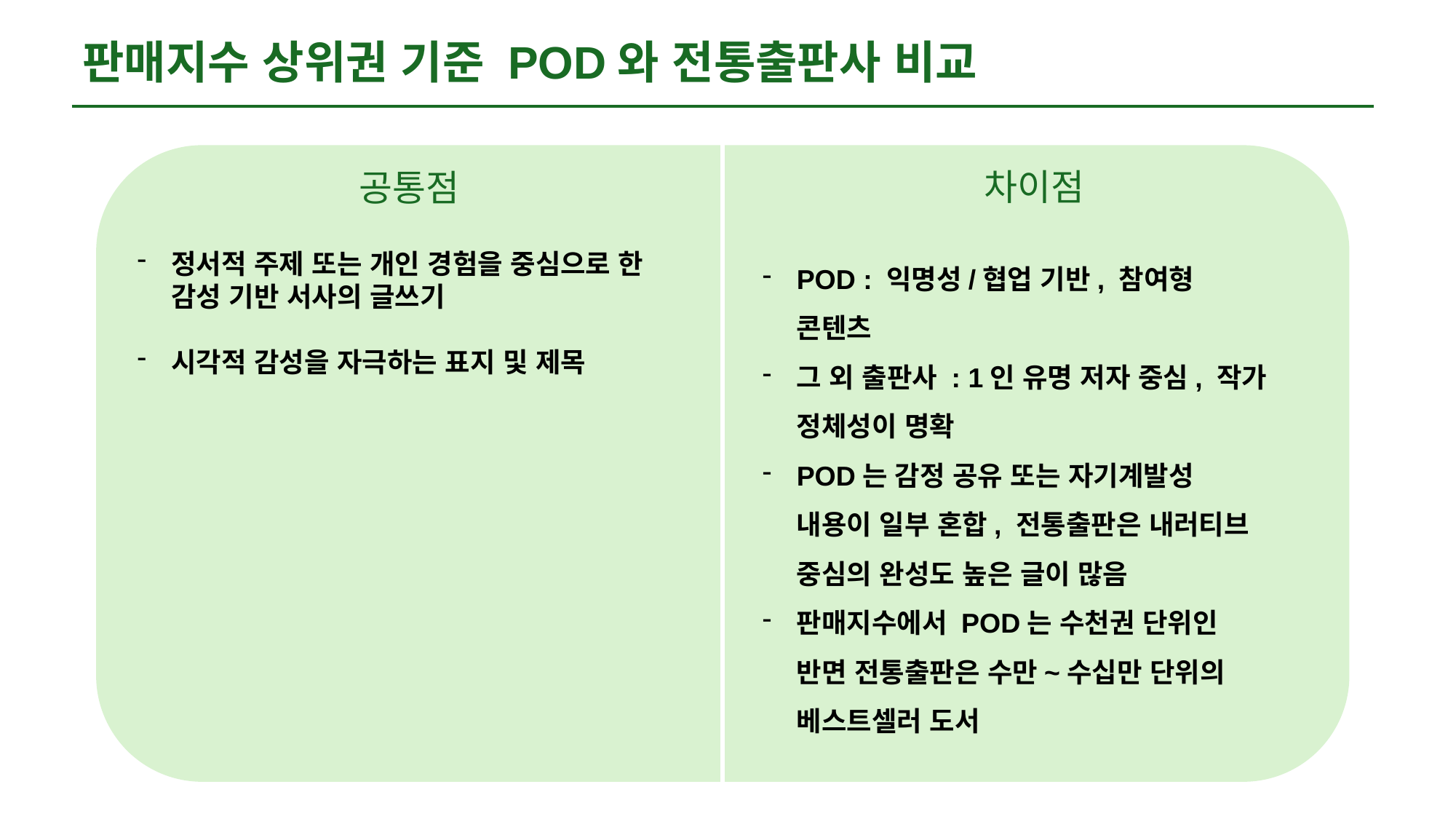

판매지수 상위권 기준 POD와 전통출판사 비교

차이점
공통점
POD : 익명성/협업 기반, 참여형 콘텐츠
그 외 출판사 : 1인 유명 저자 중심, 작가 정체성이 명확
POD는 감정 공유 또는 자기계발성 내용이 일부 혼합, 전통출판은 내러티브 중심의 완성도 높은 글이 많음
판매지수에서 POD는 수천권 단위인 반면 전통출판은 수만~수십만 단위의 베스트셀러 도서
정서적 주제 또는 개인 경험을 중심으로 한 감성 기반 서사의 글쓰기

시각적 감성을 자극하는 표지 및 제목